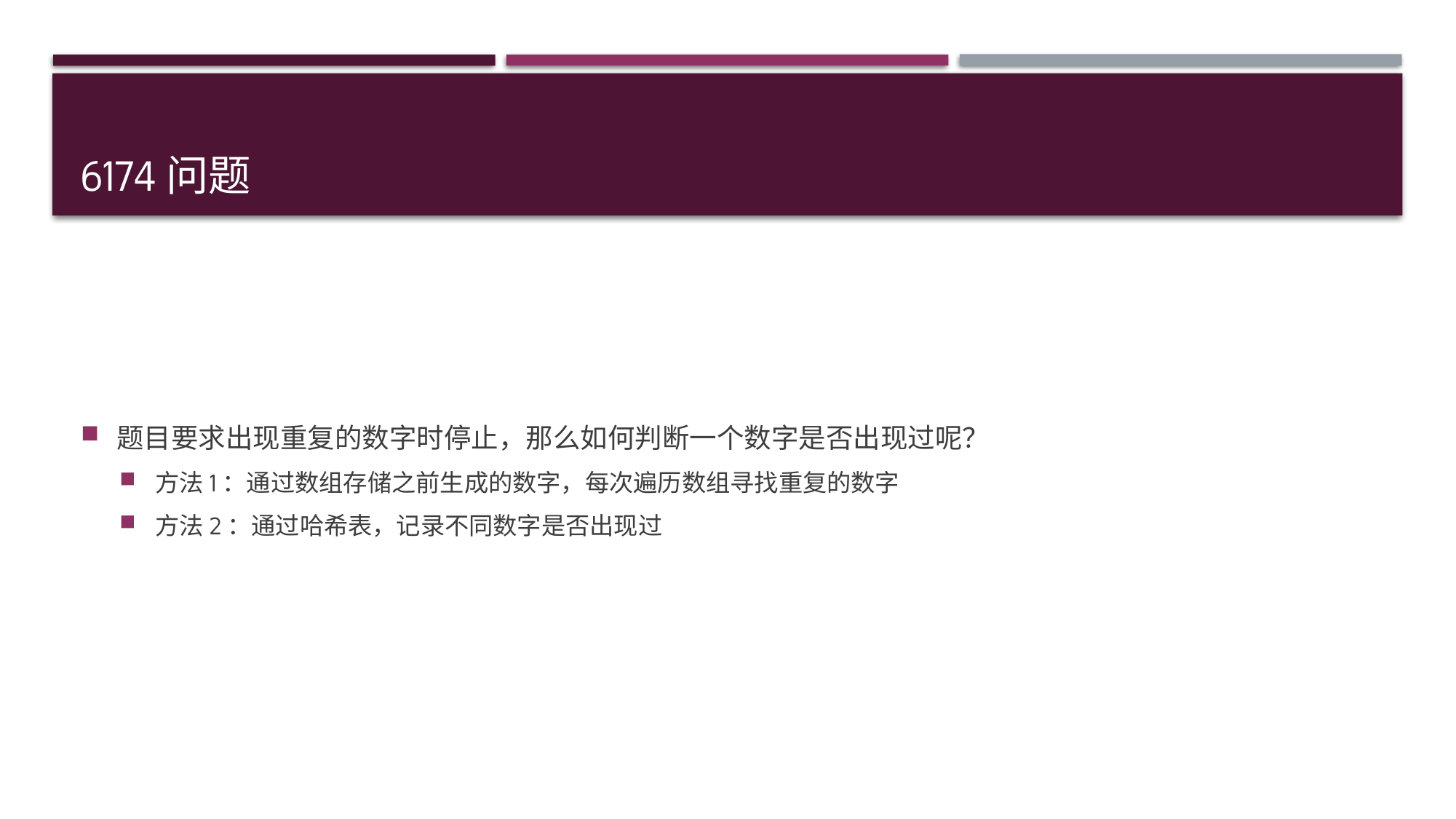

# 6174问题
题目要求出现重复的数字时停止，那么如何判断一个数字是否出现过呢？
方法1：通过数组存储之前生成的数字，每次遍历数组寻找重复的数字
方法2：通过哈希表，记录不同数字是否出现过